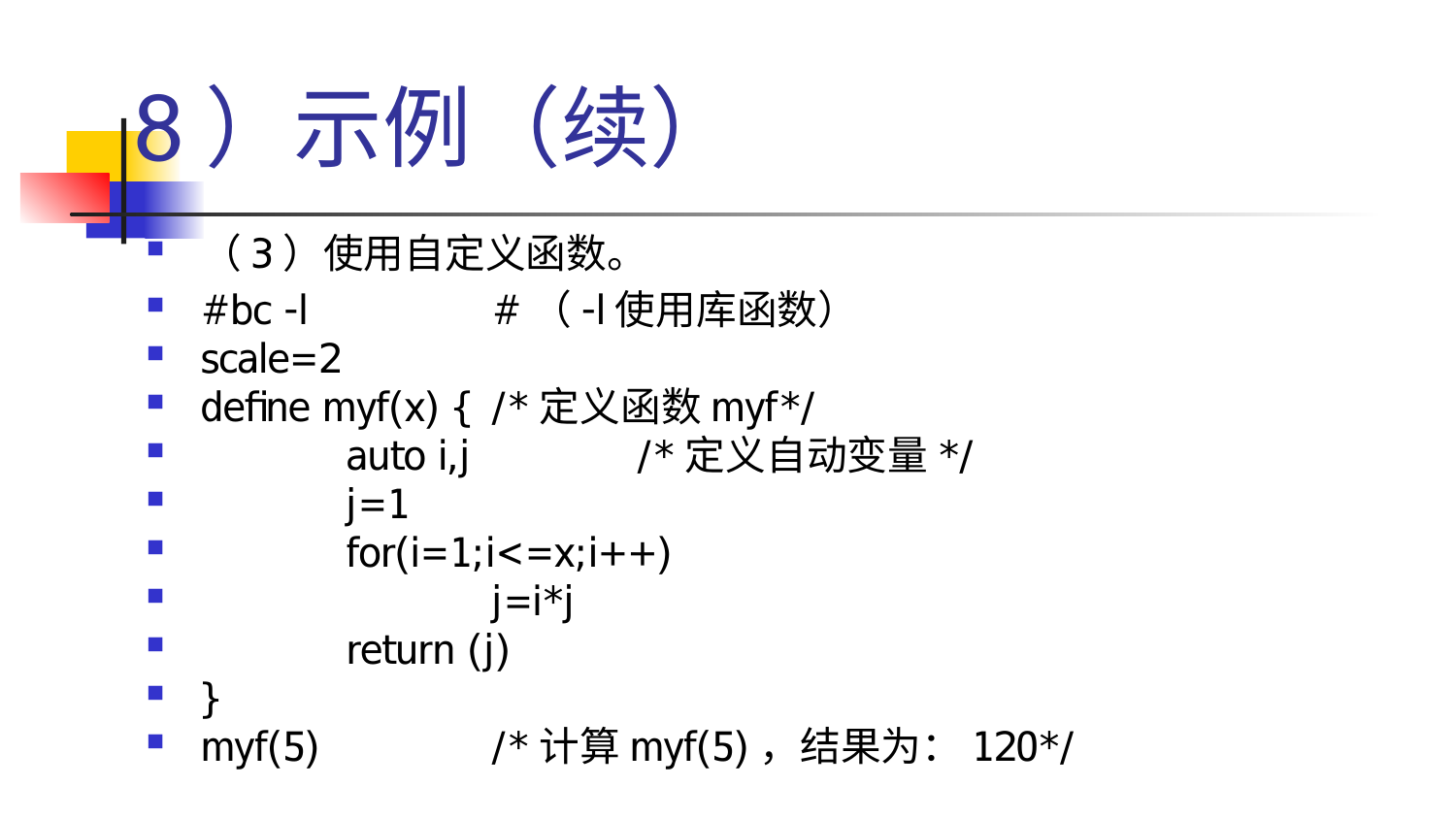

# 8）示例（续）
（3）使用自定义函数。
#bc -l		#（-l使用库函数）
scale=2
define myf(x) {	/*定义函数myf*/
	auto i,j		/*定义自动变量*/
	j=1
	for(i=1;i<=x;i++)
		j=i*j
	return (j)
}
myf(5) 		/*计算myf(5)，结果为：120*/